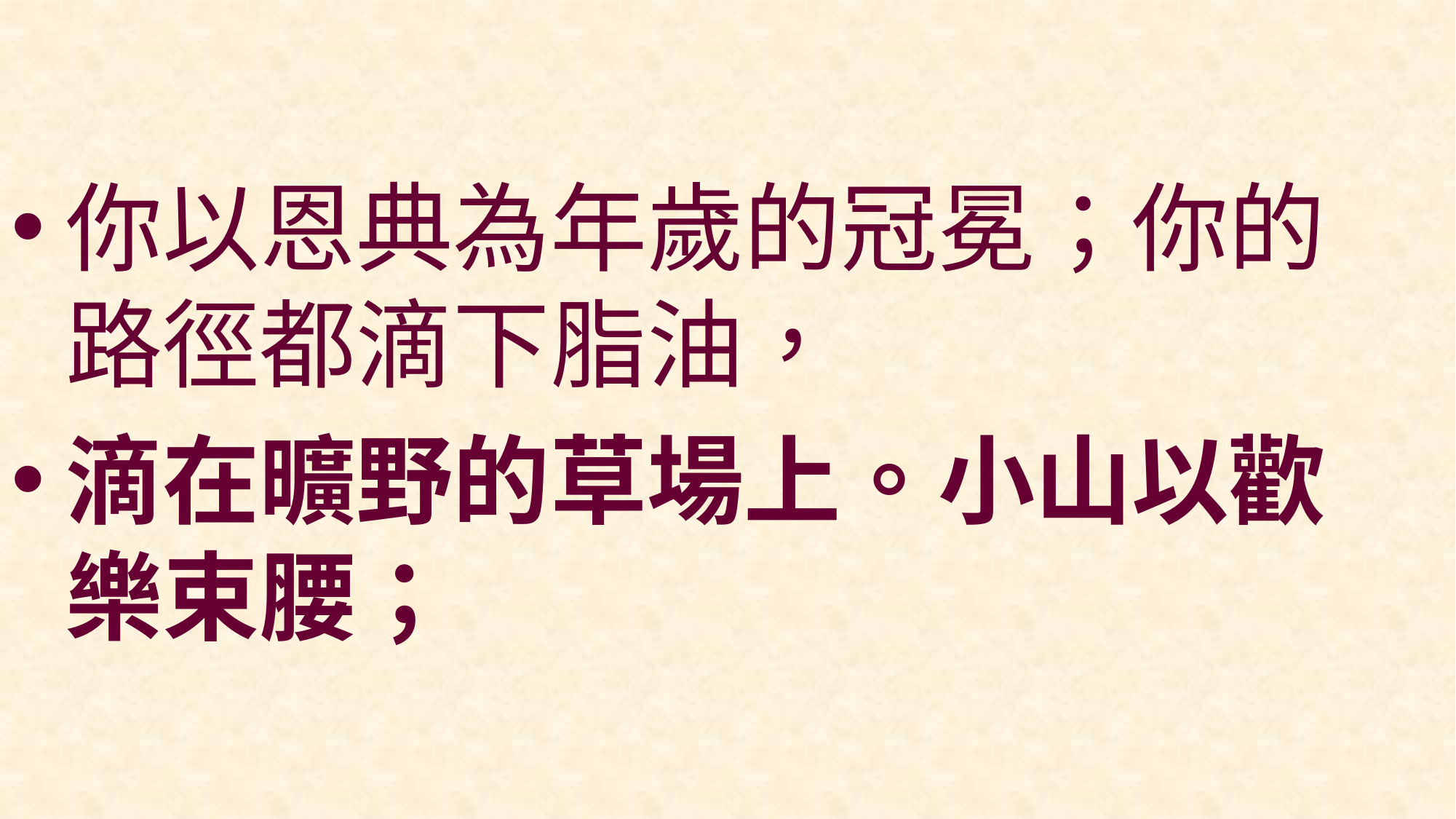

你以恩典為年歲的冠冕；你的路徑都滴下脂油，
滴在曠野的草場上。小山以歡樂束腰；